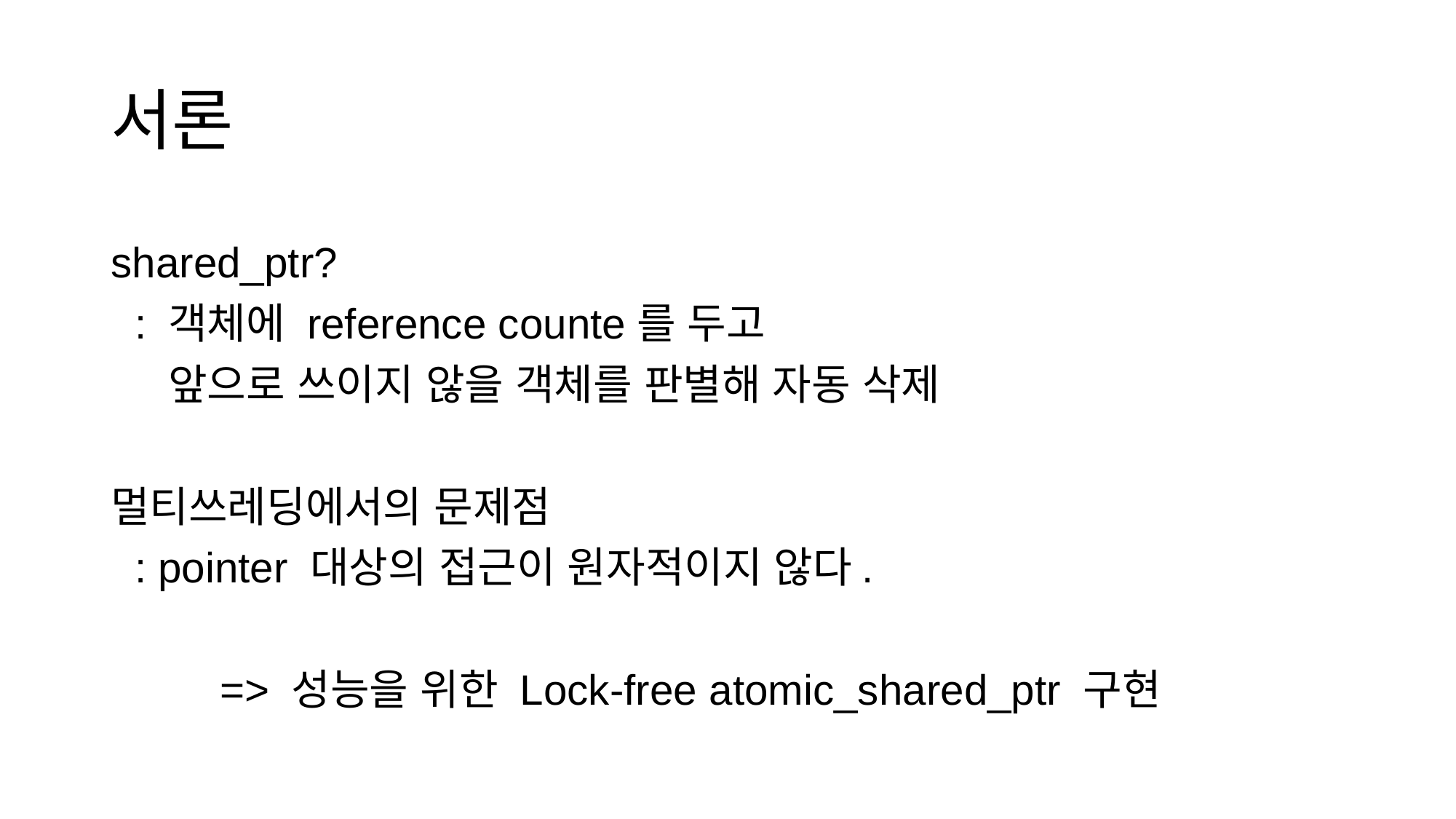

# 서론
shared_ptr?
  : 객체에 reference counte를 두고
    앞으로 쓰이지 않을 객체를 판별해 자동 삭제

멀티쓰레딩에서의 문제점
  : pointer 대상의 접근이 원자적이지 않다.

	=> 성능을 위한 Lock-free atomic_shared_ptr 구현